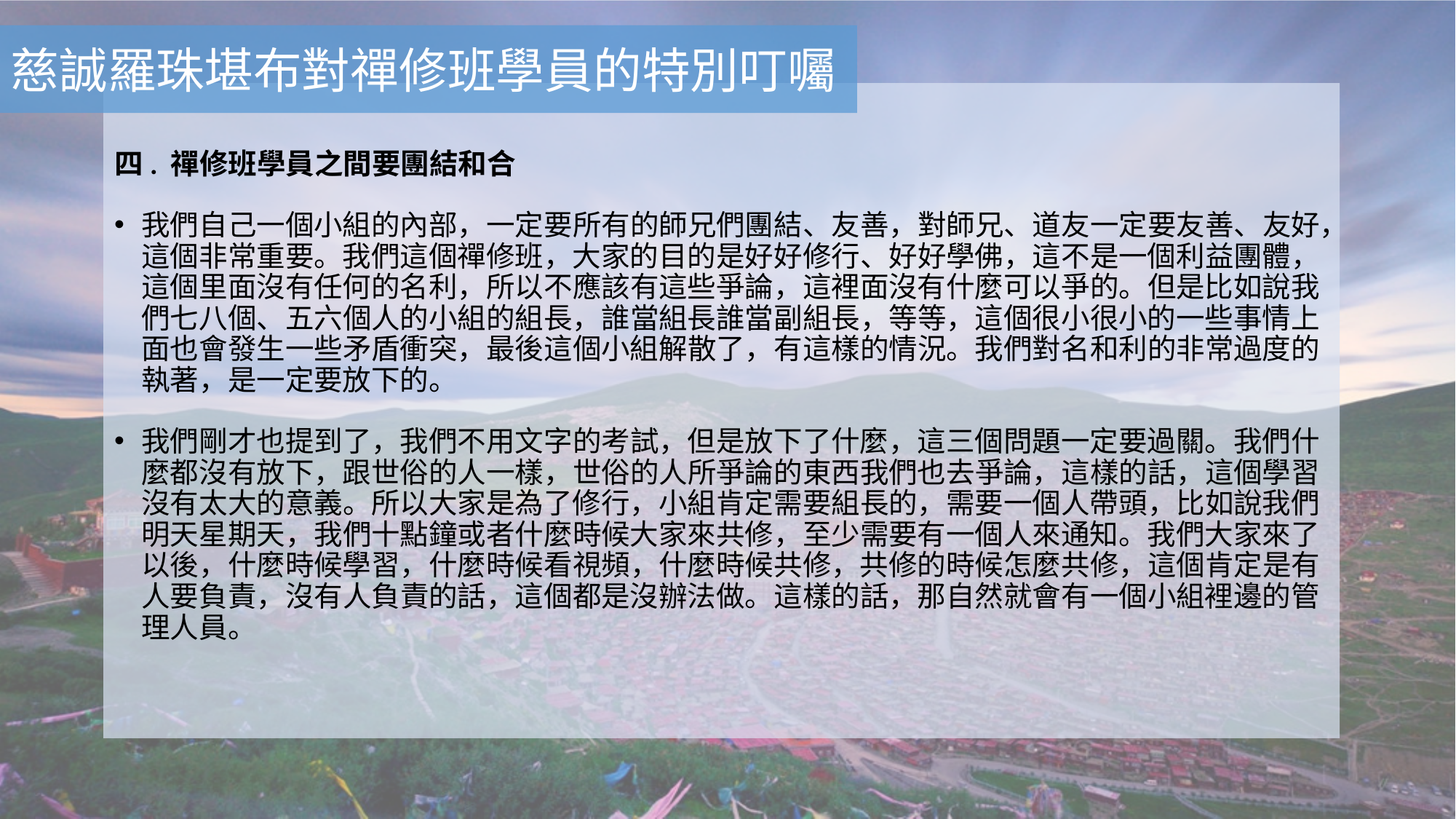

慈誠羅珠堪布對禪修班學員的特別叮囑

四. 禪修班學員之間要團結和合
我們自己一個小組的內部，一定要所有的師兄們團結、友善，對師兄、道友一定要友善、友好，這個非常重要。我們這個禪修班，大家的目的是好好修行、好好學佛，這不是一個利益團體，這個里面沒有任何的名利，所以不應該有這些爭論，這裡面沒有什麼可以爭的。但是比如說我們七八個、五六個人的小組的組長，誰當組長誰當副組長，等等，這個很小很小的一些事情上面也會發生一些矛盾衝突，最後這個小組解散了，有這樣的情況。我們對名和利的非常過度的執著，是一定要放下的。
我們剛才也提到了，我們不用文字的考試，但是放下了什麼，這三個問題一定要過關。我們什麼都沒有放下，跟世俗的人一樣，世俗的人所爭論的東西我們也去爭論，這樣的話，這個學習沒有太大的意義。所以大家是為了修行，小組肯定需要組長的，需要一個人帶頭，比如說我們明天星期天，我們十點鐘或者什麼時候大家來共修，至少需要有一個人來通知。我們大家來了以後，什麼時候學習，什麼時候看視頻，什麼時候共修，共修的時候怎麼共修，這個肯定是有人要負責，沒有人負責的話，這個都是沒辦法做。這樣的話，那自然就會有一個小組裡邊的管理人員。